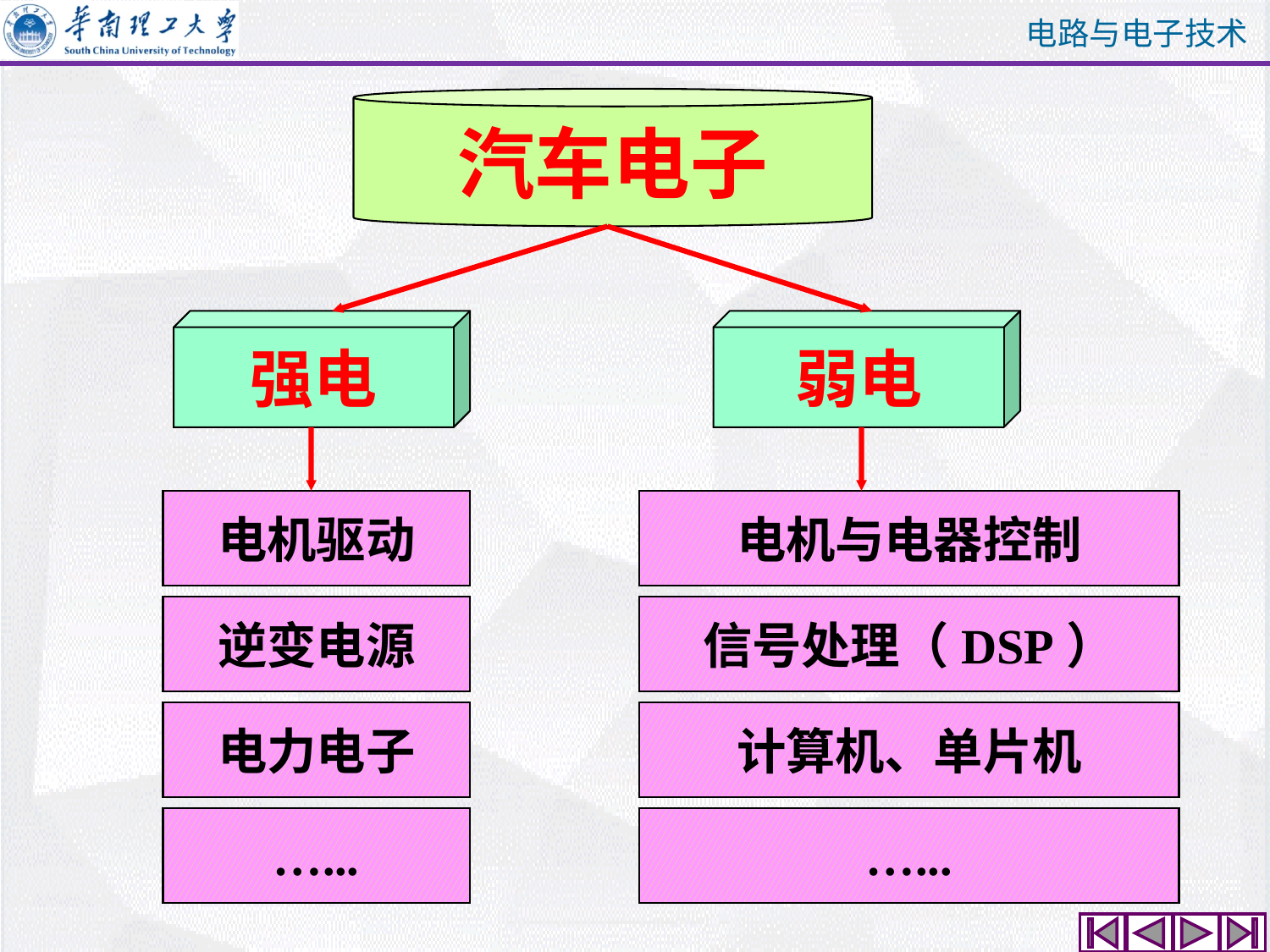

汽车电子

强电
弱电

电机驱动
逆变电源
电力电子
…...

电机与电器控制
信号处理（DSP）
计算机、单片机
…...